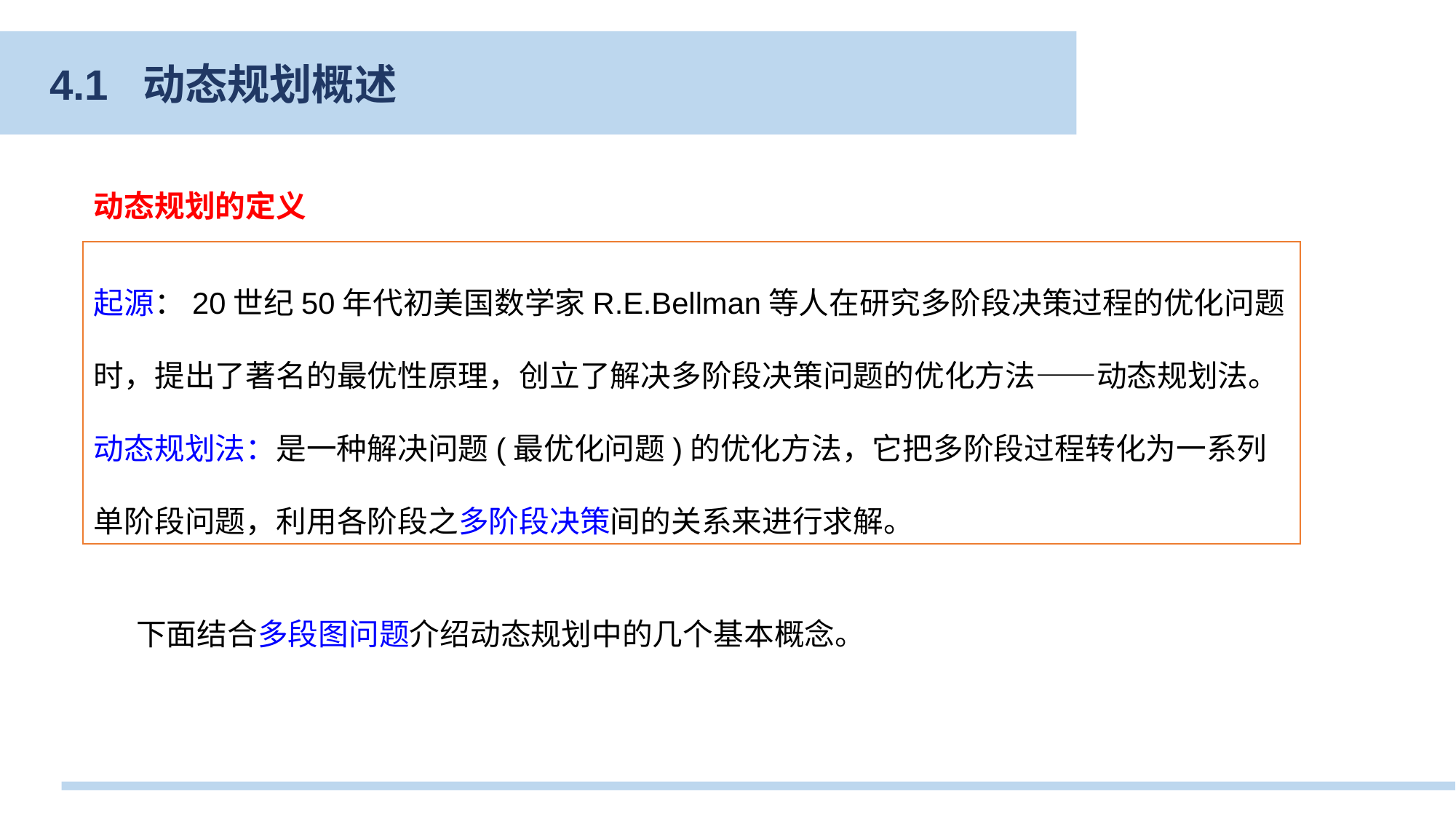

4.1  动态规划概述
4.1.2 动态规划的原理
动态规划的定义
起源：20世纪50年代初美国数学家R.E.Bellman等人在研究多阶段决策过程的优化问题时，提出了著名的最优性原理，创立了解决多阶段决策问题的优化方法——动态规划法。
动态规划法：是一种解决问题(最优化问题)的优化方法，它把多阶段过程转化为一系列单阶段问题，利用各阶段之多阶段决策间的关系来进行求解。
　　下面结合多段图问题介绍动态规划中的几个基本概念。